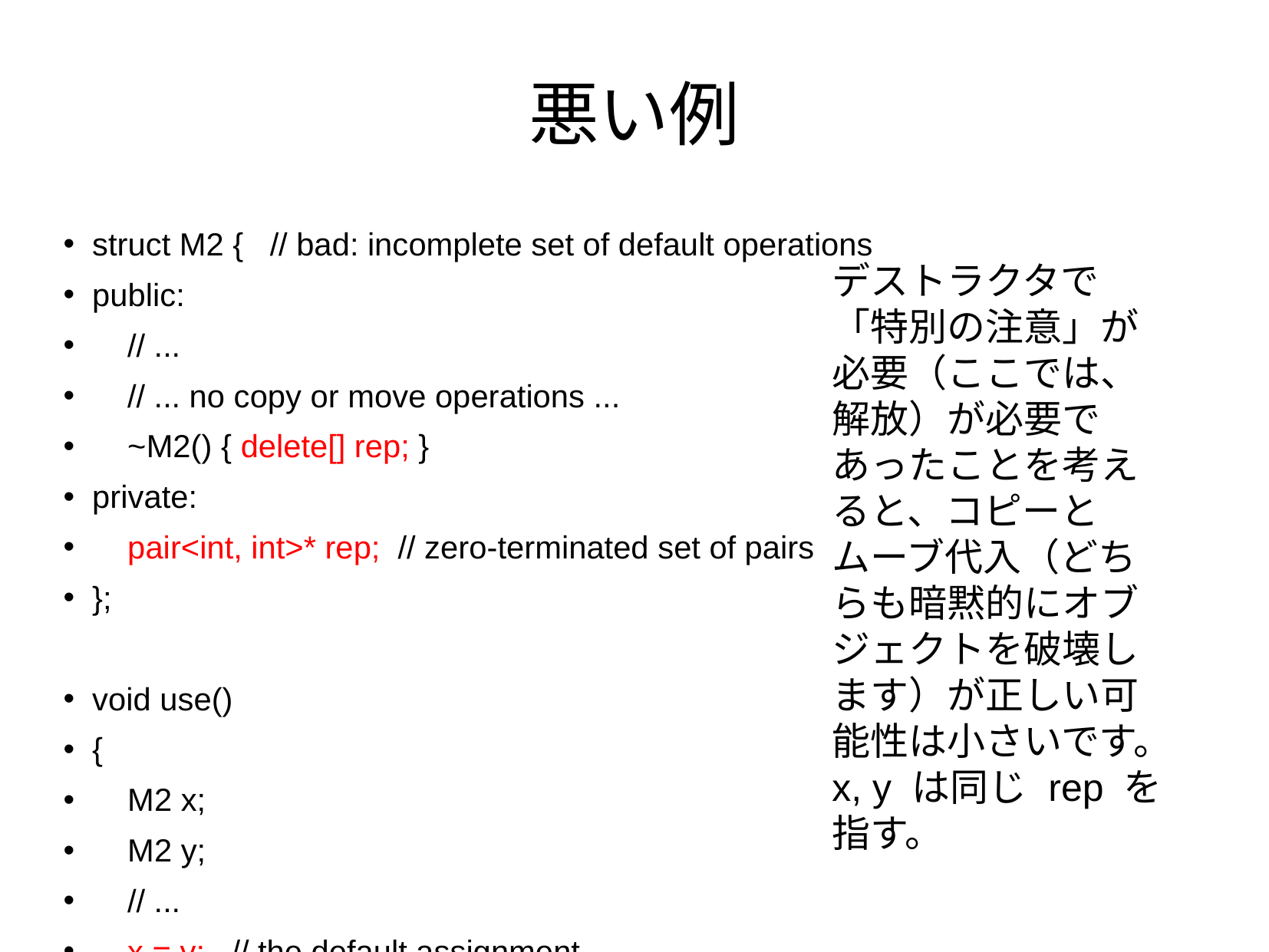

# 悪い例
struct M2 {   // bad: incomplete set of default operations
public:
    // ...
    // ... no copy or move operations ...
    ~M2() { delete[] rep; }
private:
    pair<int, int>* rep;  // zero-terminated set of pairs
};

void use()
{
    M2 x;
    M2 y;
    // ...
    x = y;   // the default assignment
    // ...
}
デストラクタで「特別の注意」が必要（ここでは、解放）が必要であったことを考えると、コピーとムーブ代入（どちらも暗黙的にオブジェクトを破壊します）が正しい可能性は小さいです。
x, y は同じ rep を指す。